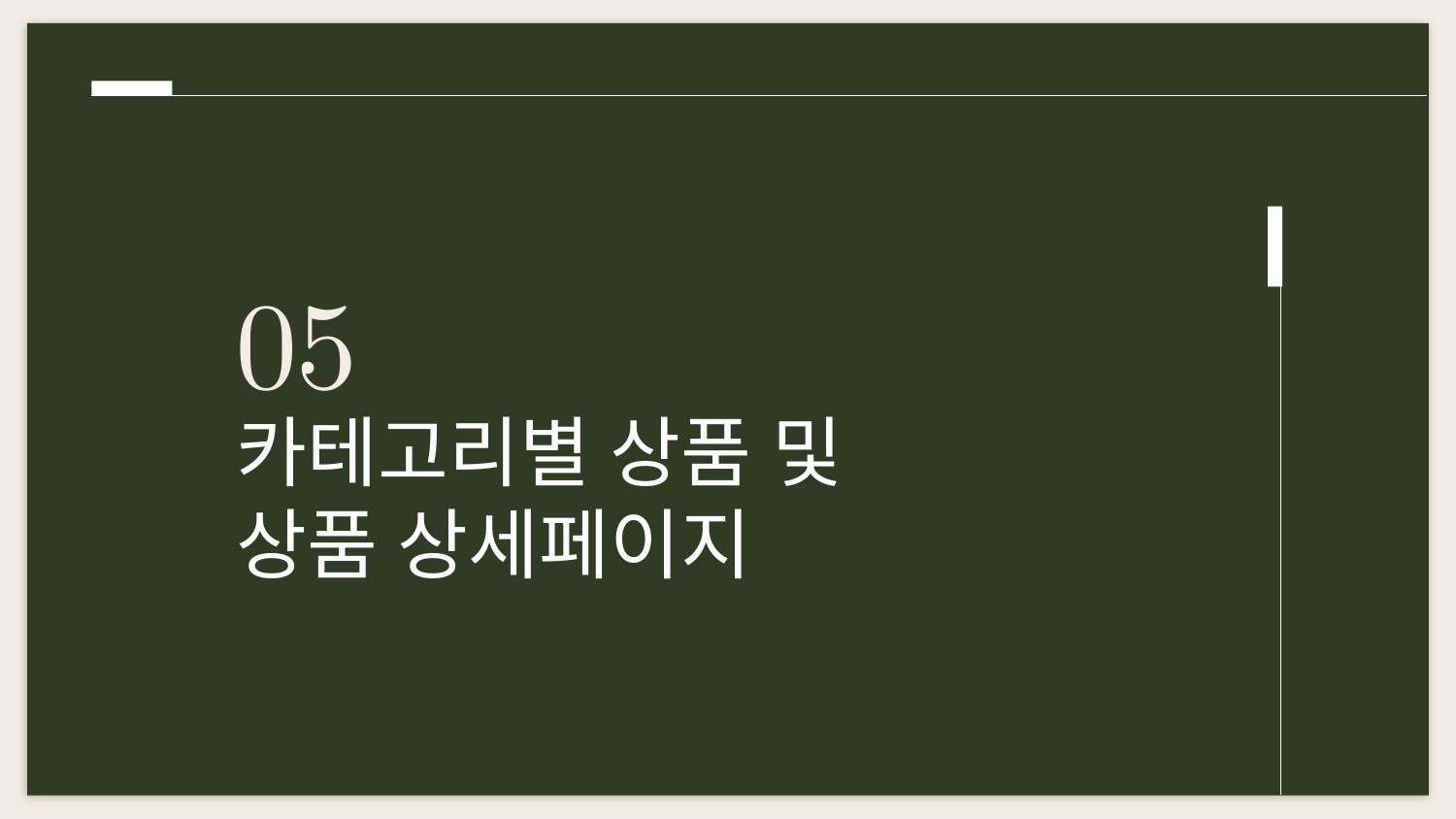

05
# 카테고리별 상품 및 상품 상세페이지